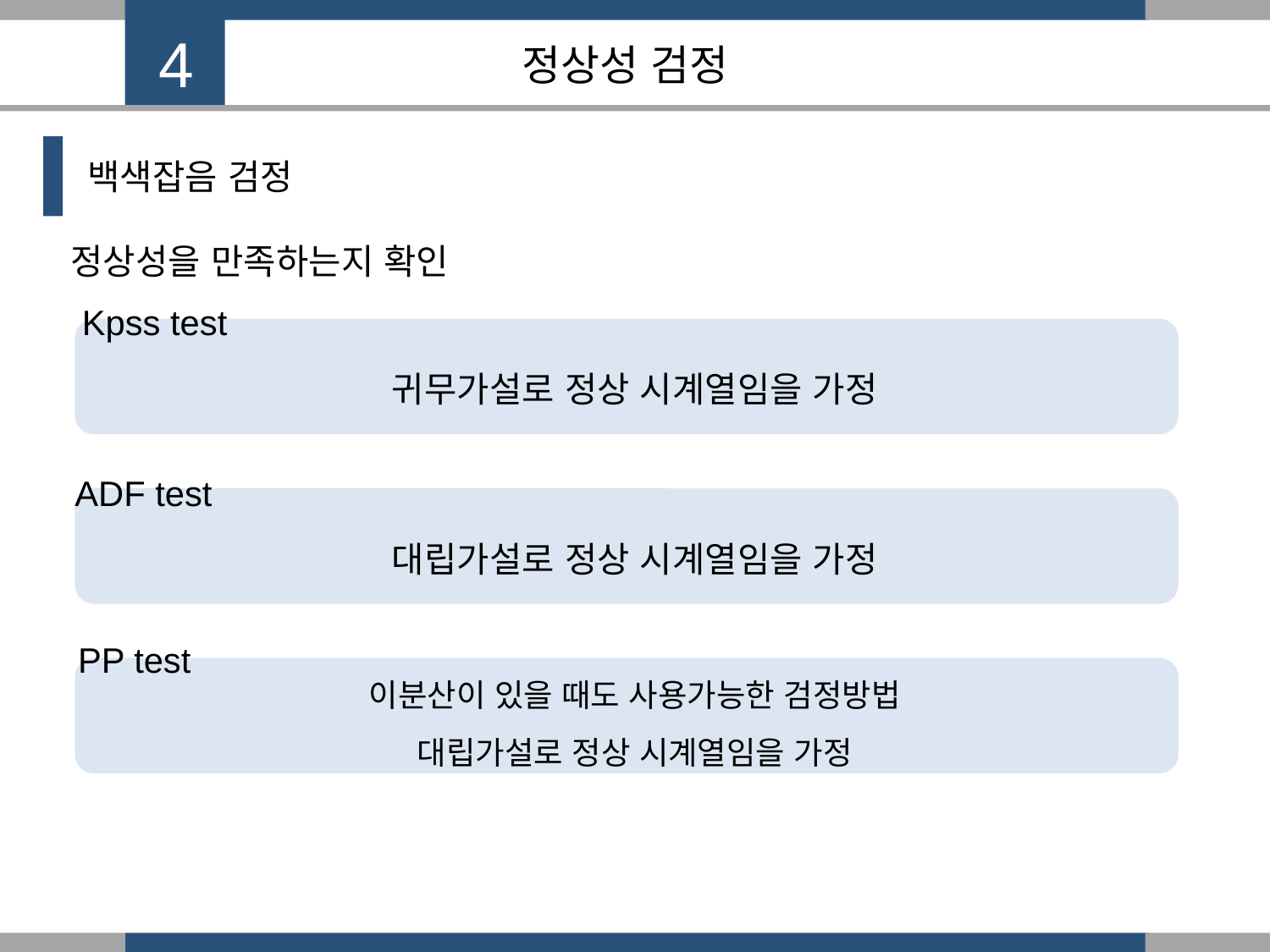

4
# 정상성 검정
백색잡음 검정
정상성을 만족하는지 확인
Kpss test

귀무가설로 정상 시계열임을 가정
ADF test

대립가설로 정상 시계열임을 가정
PP test
이분산이 있을 때도 사용가능한 검정방법
대립가설로 정상 시계열임을 가정